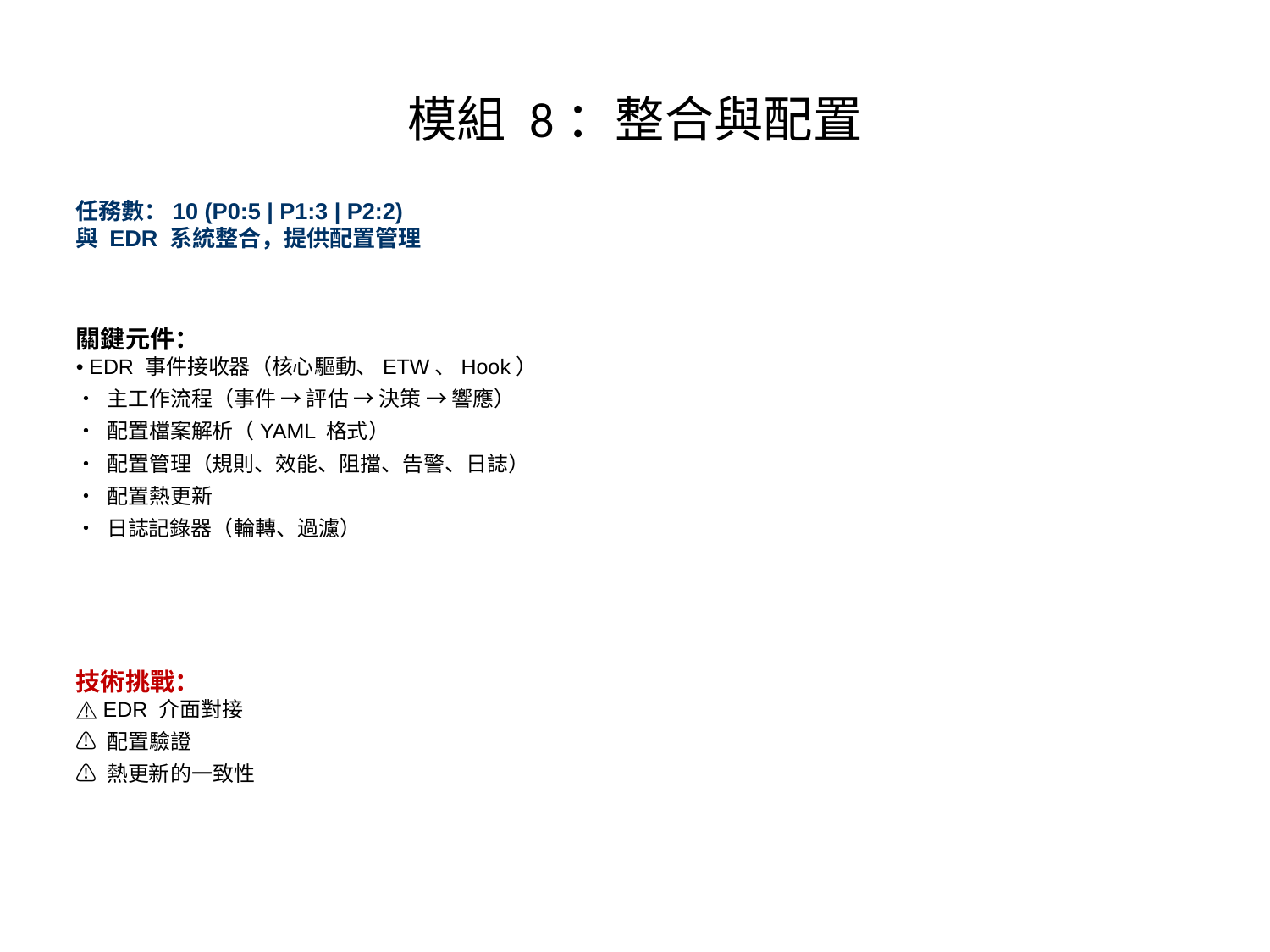

# 模組 8：整合與配置
任務數：10 (P0:5 | P1:3 | P2:2)
與 EDR 系統整合，提供配置管理
關鍵元件：
• EDR 事件接收器（核心驅動、ETW、Hook）
• 主工作流程（事件 → 評估 → 決策 → 響應）
• 配置檔案解析（YAML 格式）
• 配置管理（規則、效能、阻擋、告警、日誌）
• 配置熱更新
• 日誌記錄器（輪轉、過濾）
技術挑戰：
⚠ EDR 介面對接
⚠ 配置驗證
⚠ 熱更新的一致性